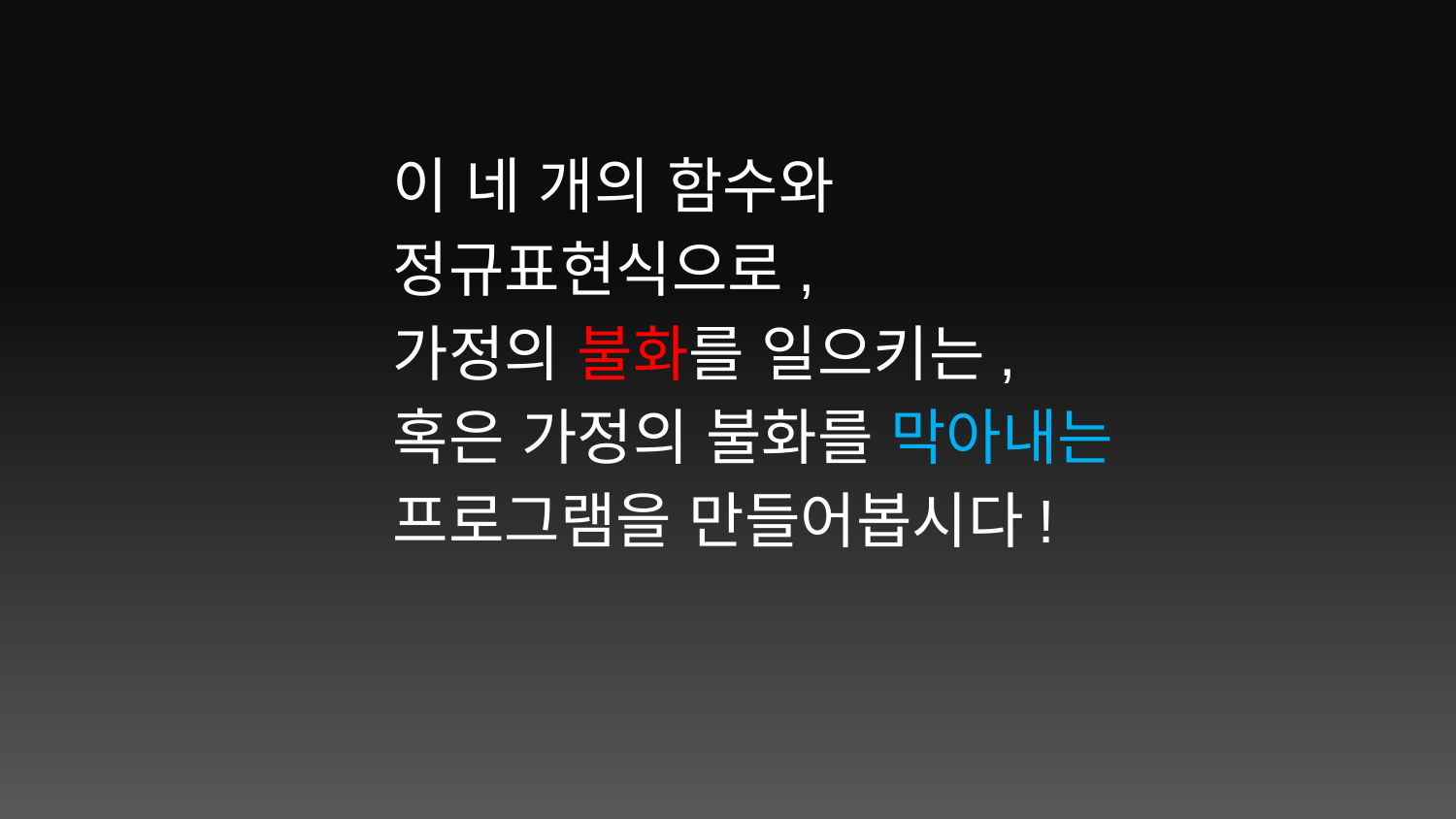

이 네 개의 함수와 정규표현식으로,
가정의 불화를 일으키는,
혹은 가정의 불화를 막아내는
프로그램을 만들어봅시다!